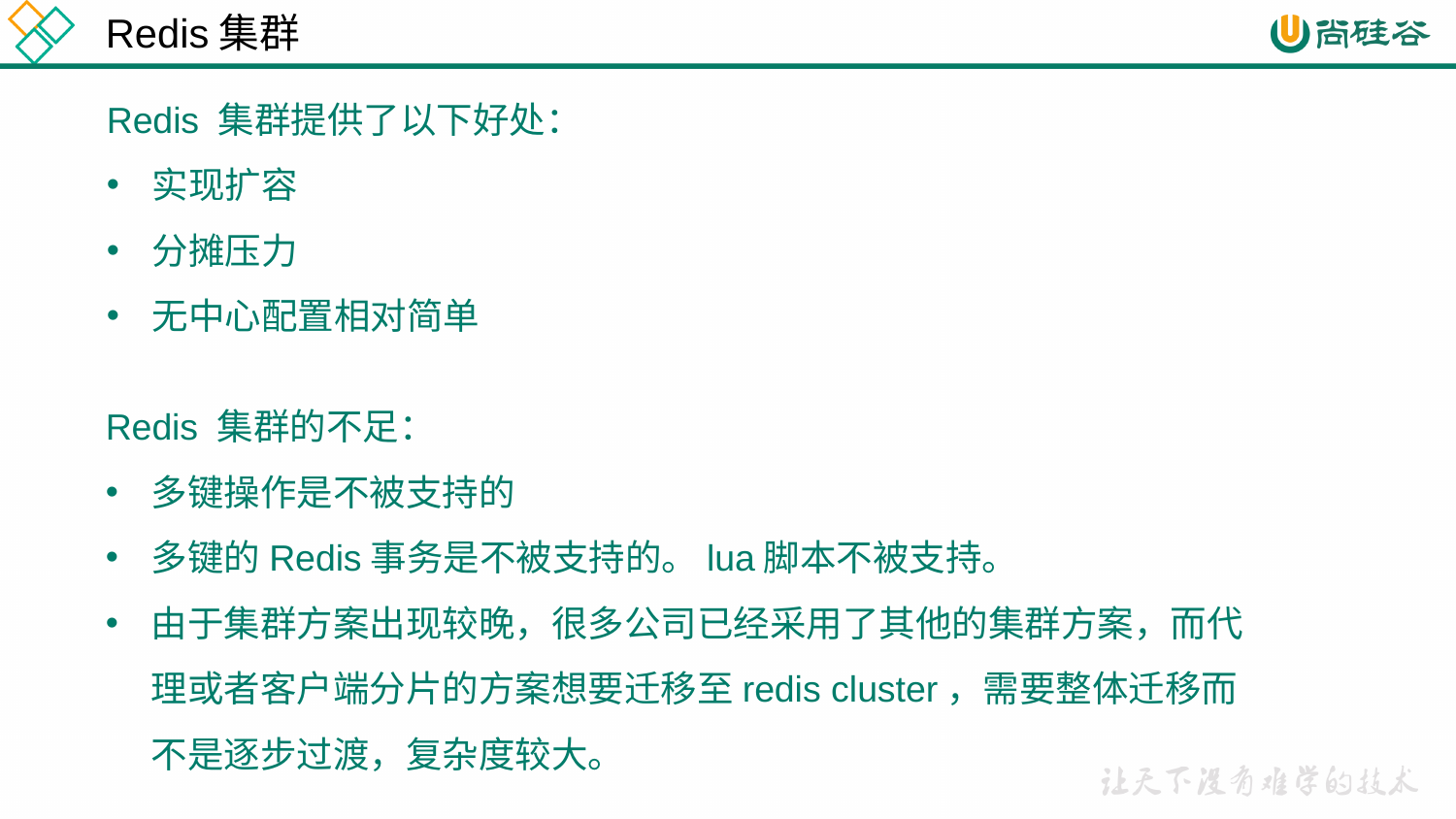

Redis集群
Redis 集群提供了以下好处：
实现扩容
分摊压力
无中心配置相对简单
Redis 集群的不足：
多键操作是不被支持的
多键的Redis事务是不被支持的。lua脚本不被支持。
由于集群方案出现较晚，很多公司已经采用了其他的集群方案，而代理或者客户端分片的方案想要迁移至redis cluster，需要整体迁移而不是逐步过渡，复杂度较大。